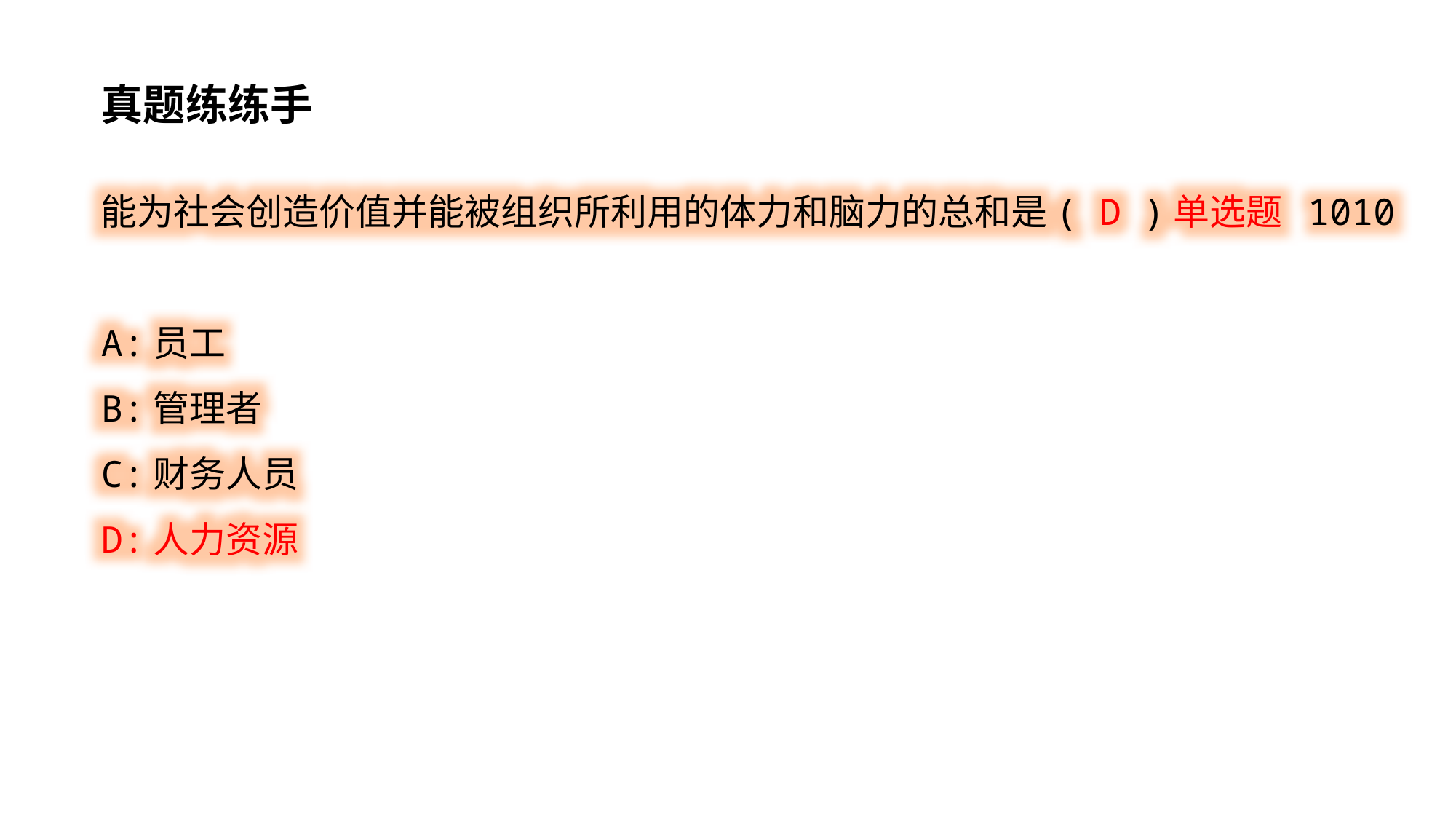

真题练练手
能为社会创造价值并能被组织所利用的体力和脑力的总和是( D )单选题  1010

A:员工
B:管理者
C:财务人员
D:人力资源